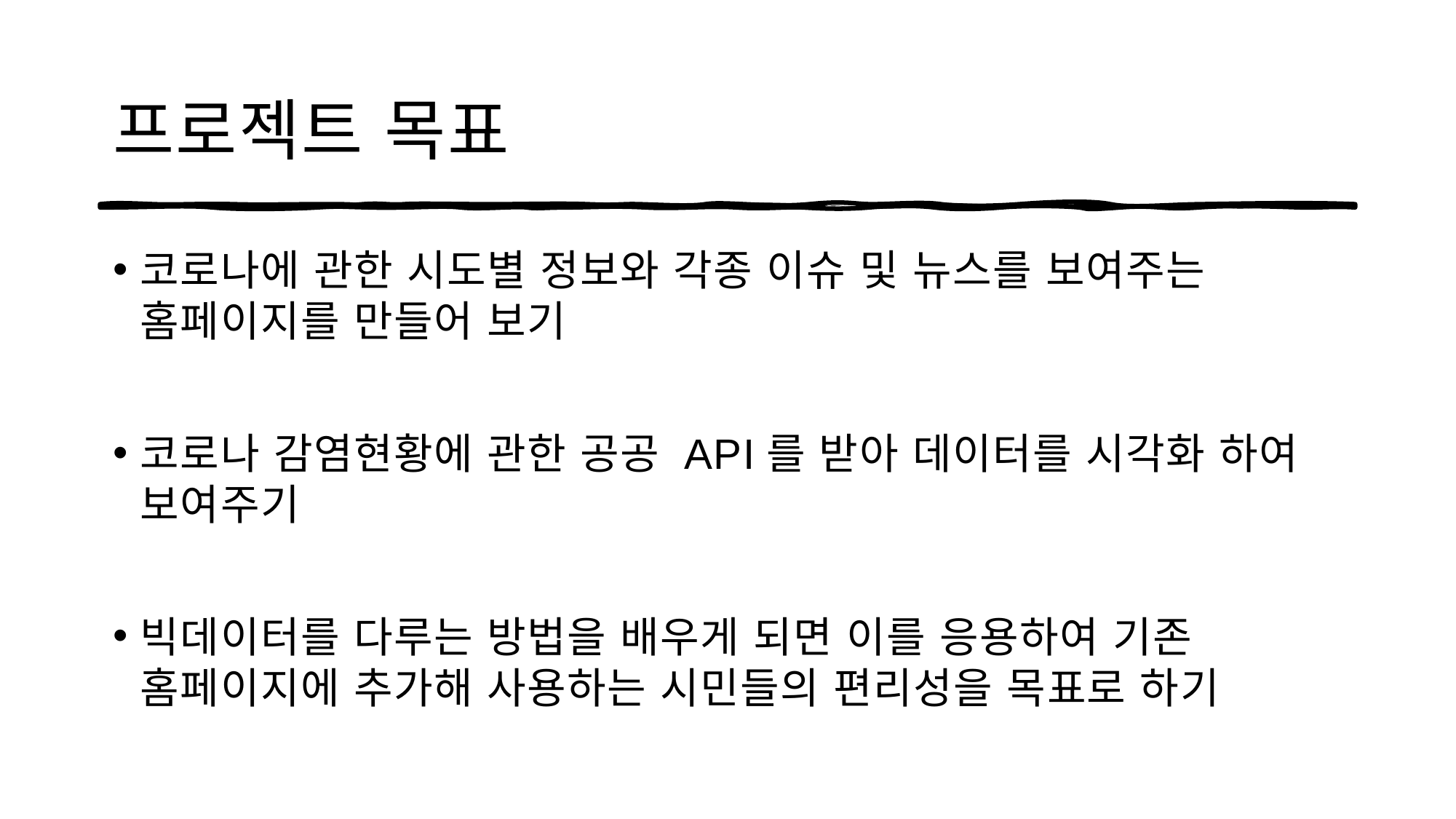

# 프로젝트 목표
코로나에 관한 시도별 정보와 각종 이슈 및 뉴스를 보여주는 홈페이지를 만들어 보기

코로나 감염현황에 관한 공공 API를 받아 데이터를 시각화 하여 보여주기

빅데이터를 다루는 방법을 배우게 되면 이를 응용하여 기존 홈페이지에 추가해 사용하는 시민들의 편리성을 목표로 하기